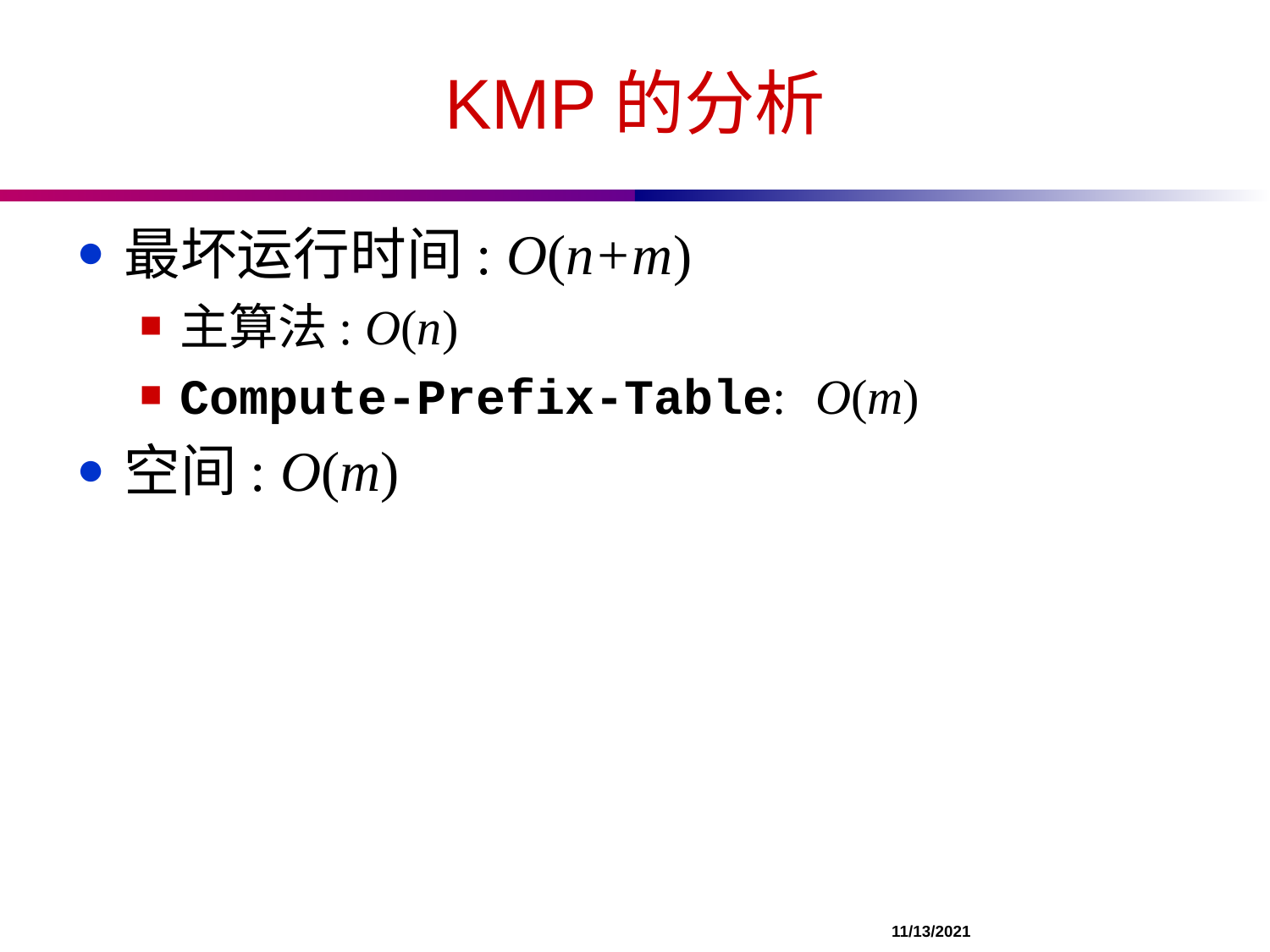

# KMP的分析
最坏运行时间: O(n+m)
主算法: O(n)
Compute-Prefix-Table: O(m)
空间: O(m)

		 				            11/13/2021